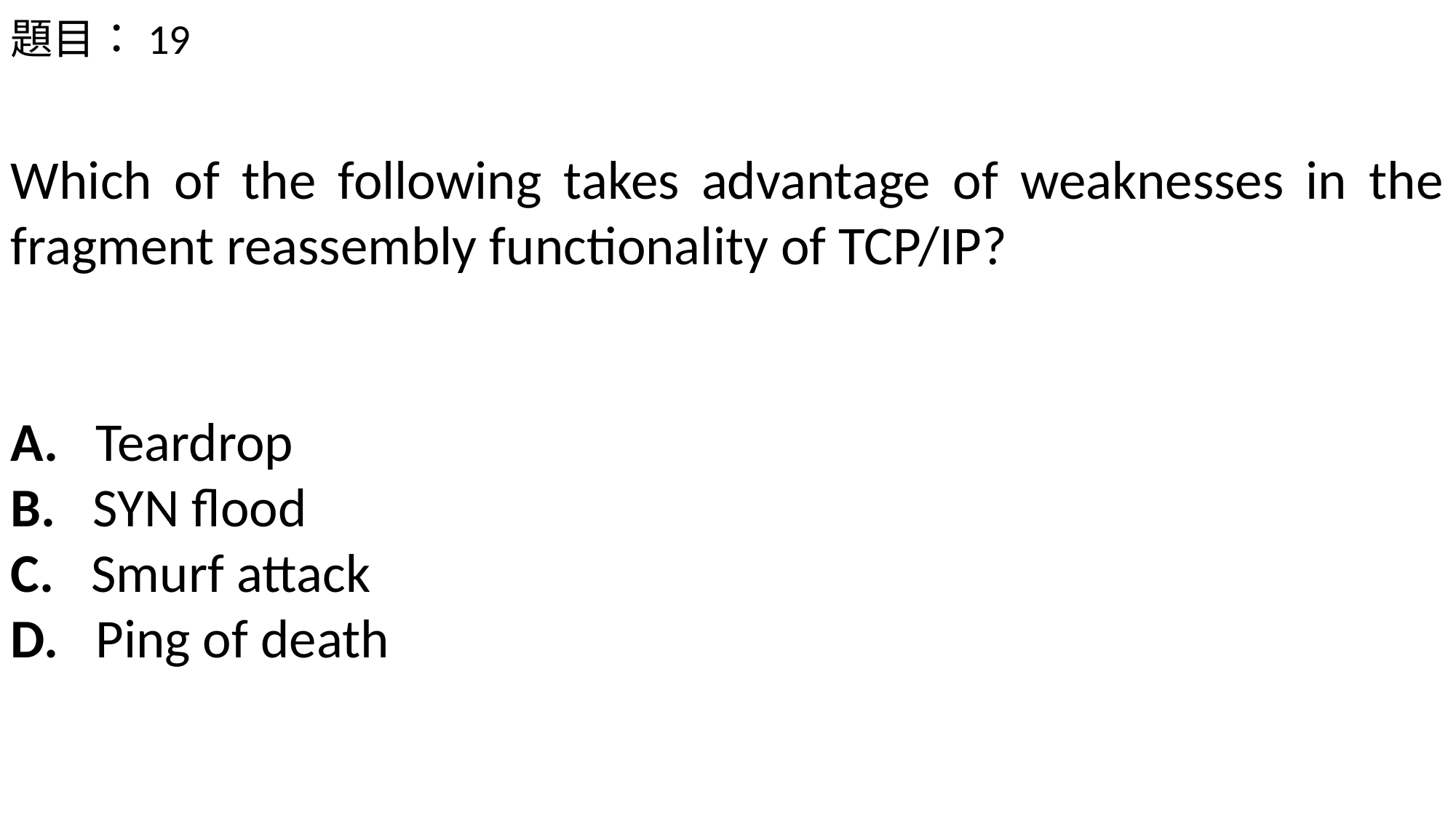

題目：19

Which of the following takes advantage of weaknesses in the fragment reassembly functionality of TCP/IP?

A.   Teardrop
B.   SYN flood
C.   Smurf attack
D.   Ping of death